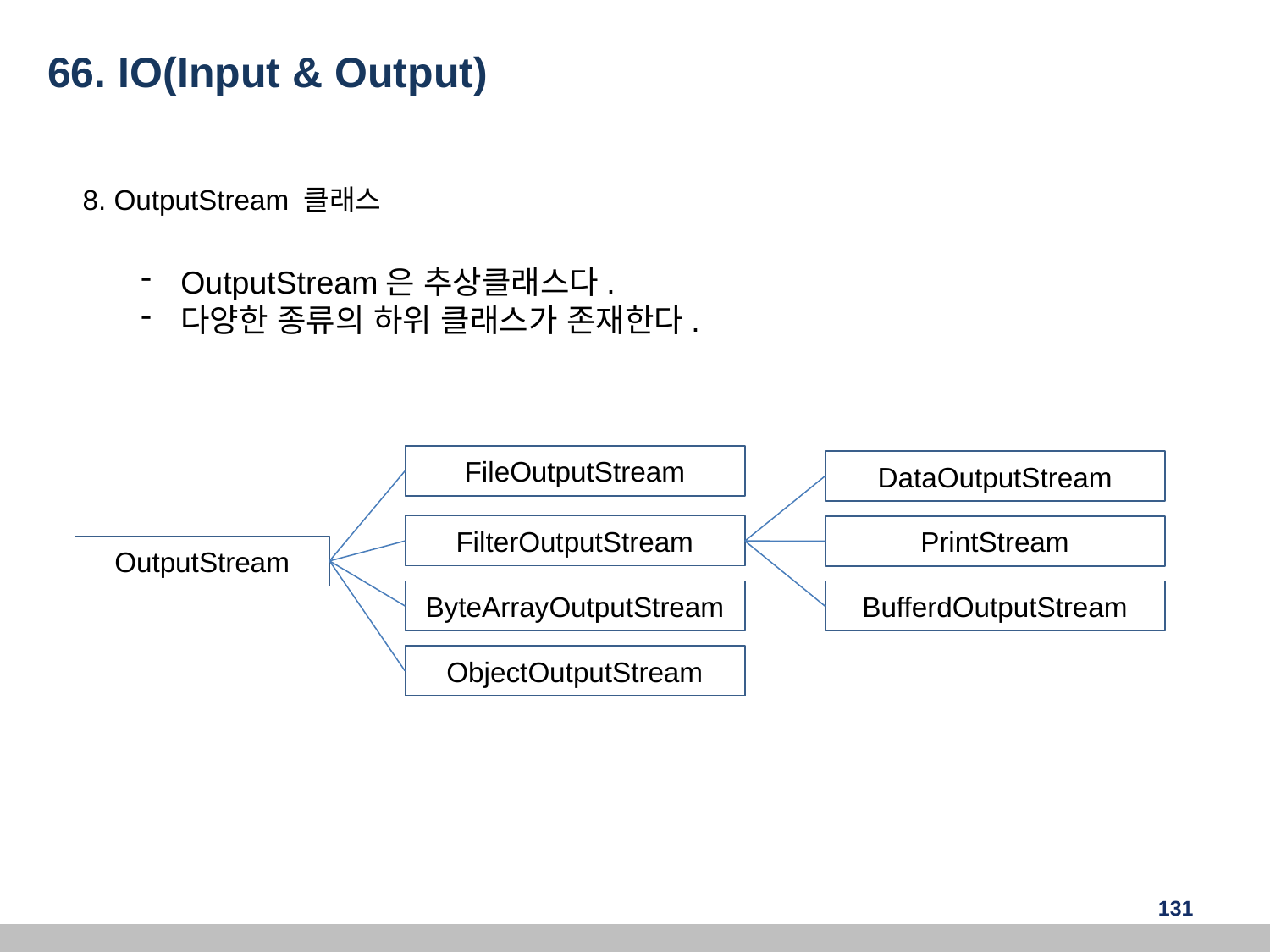

66. IO(Input & Output)
8. OutputStream 클래스
OutputStream은 추상클래스다.
다양한 종류의 하위 클래스가 존재한다.
FileOutputStream
DataOutputStream
FilterOutputStream
PrintStream
OutputStream
ByteArrayOutputStream
BufferdOutputStream
ObjectOutputStream
131